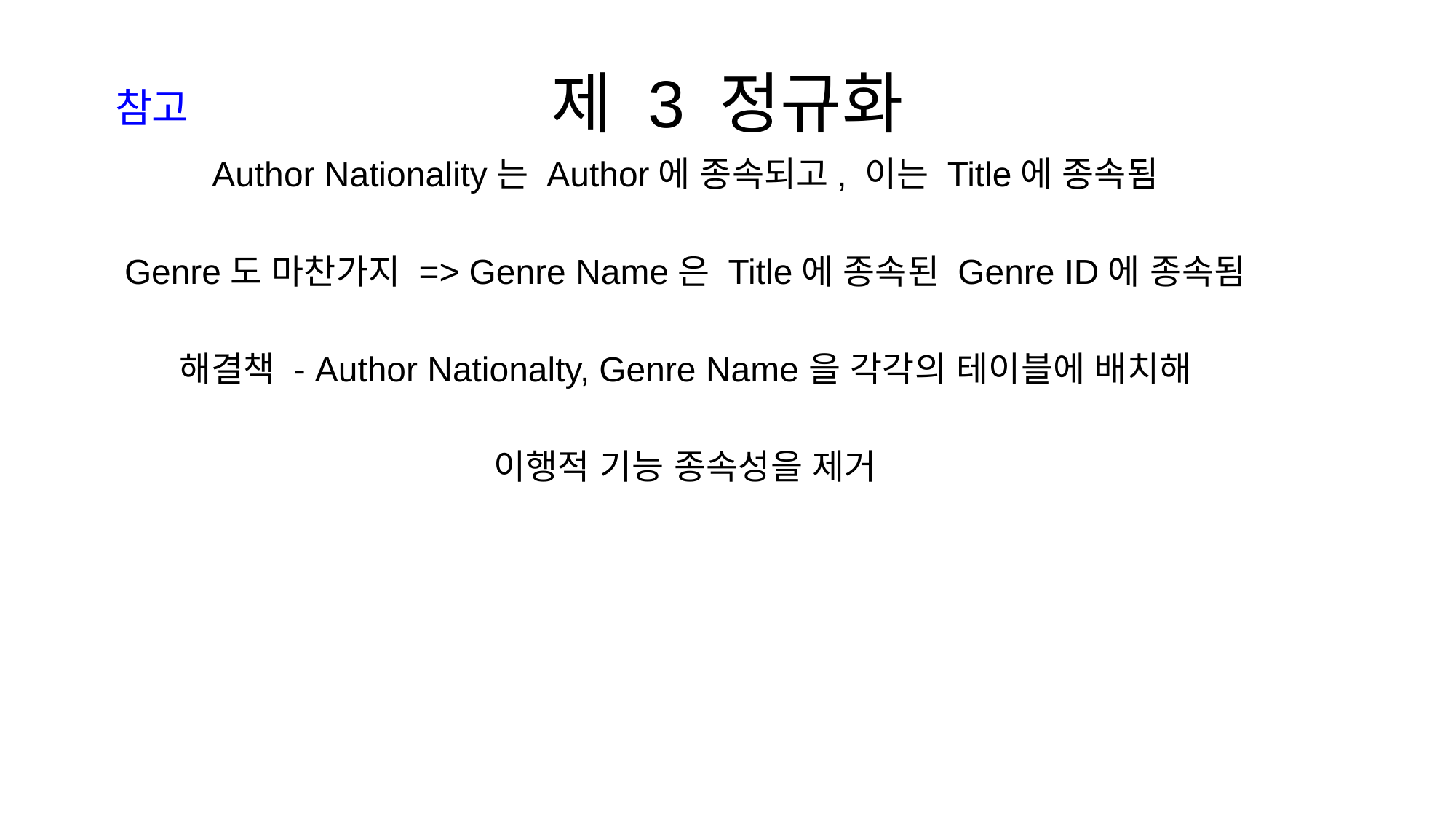

# 제 3 정규화
참고
Author Nationality는 Author에 종속되고, 이는 Title에 종속됨

Genre도 마찬가지 => Genre Name은 Title에 종속된 Genre ID에 종속됨

해결책 - Author Nationalty, Genre Name을 각각의 테이블에 배치해

이행적 기능 종속성을 제거